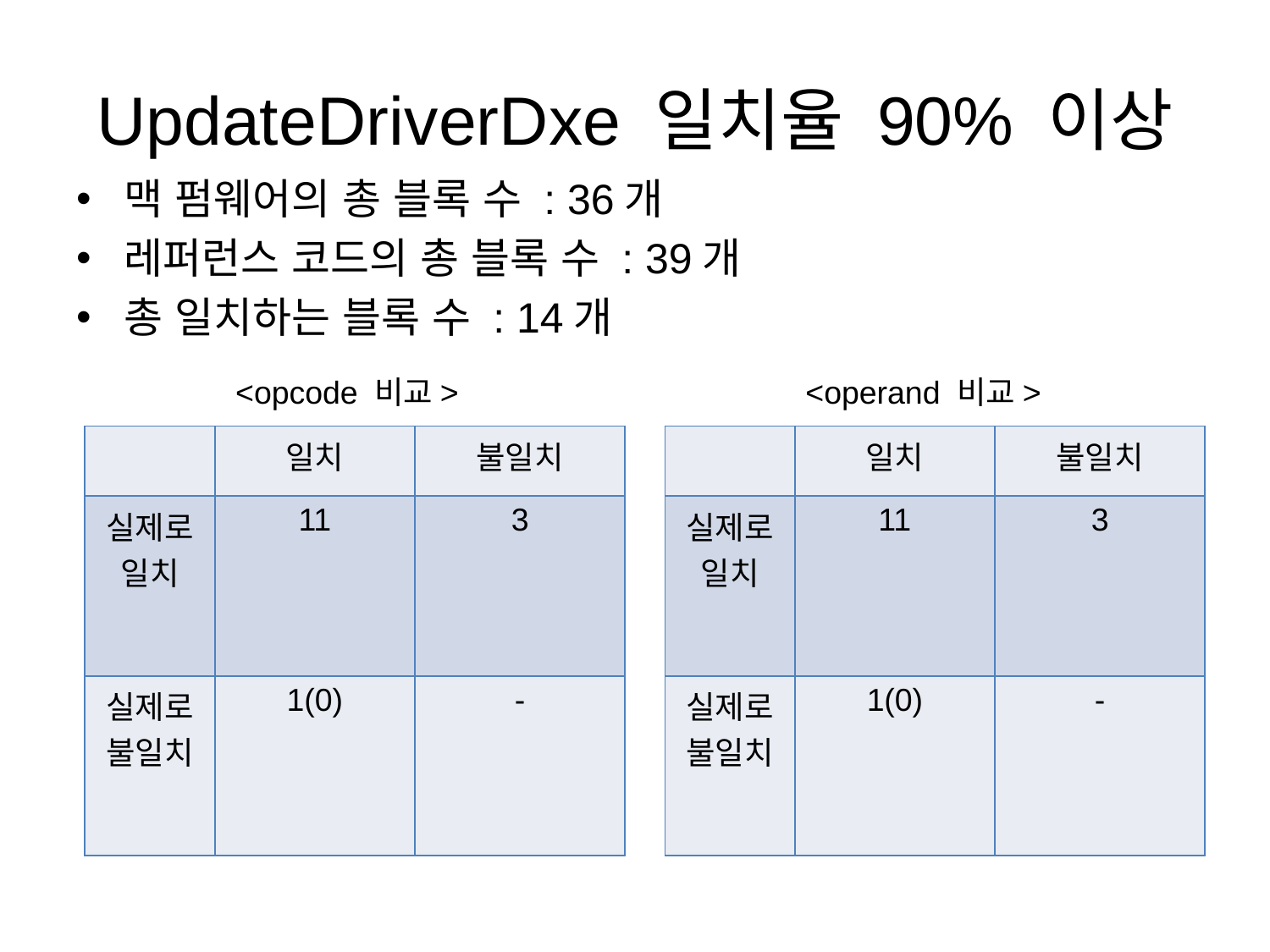

# UpdateDriverDxe 일치율 90% 이상
맥 펌웨어의 총 블록 수 : 36개
레퍼런스 코드의 총 블록 수 : 39개
총 일치하는 블록 수 : 14개
<opcode 비교>
<operand 비교>
|  | 일치 | 불일치 |
| --- | --- | --- |
| 실제로 일치 | 11 | 3 |
| 실제로 불일치 | 1(0) | - |
|  | 일치 | 불일치 |
| --- | --- | --- |
| 실제로 일치 | 11 | 3 |
| 실제로 불일치 | 1(0) | - |